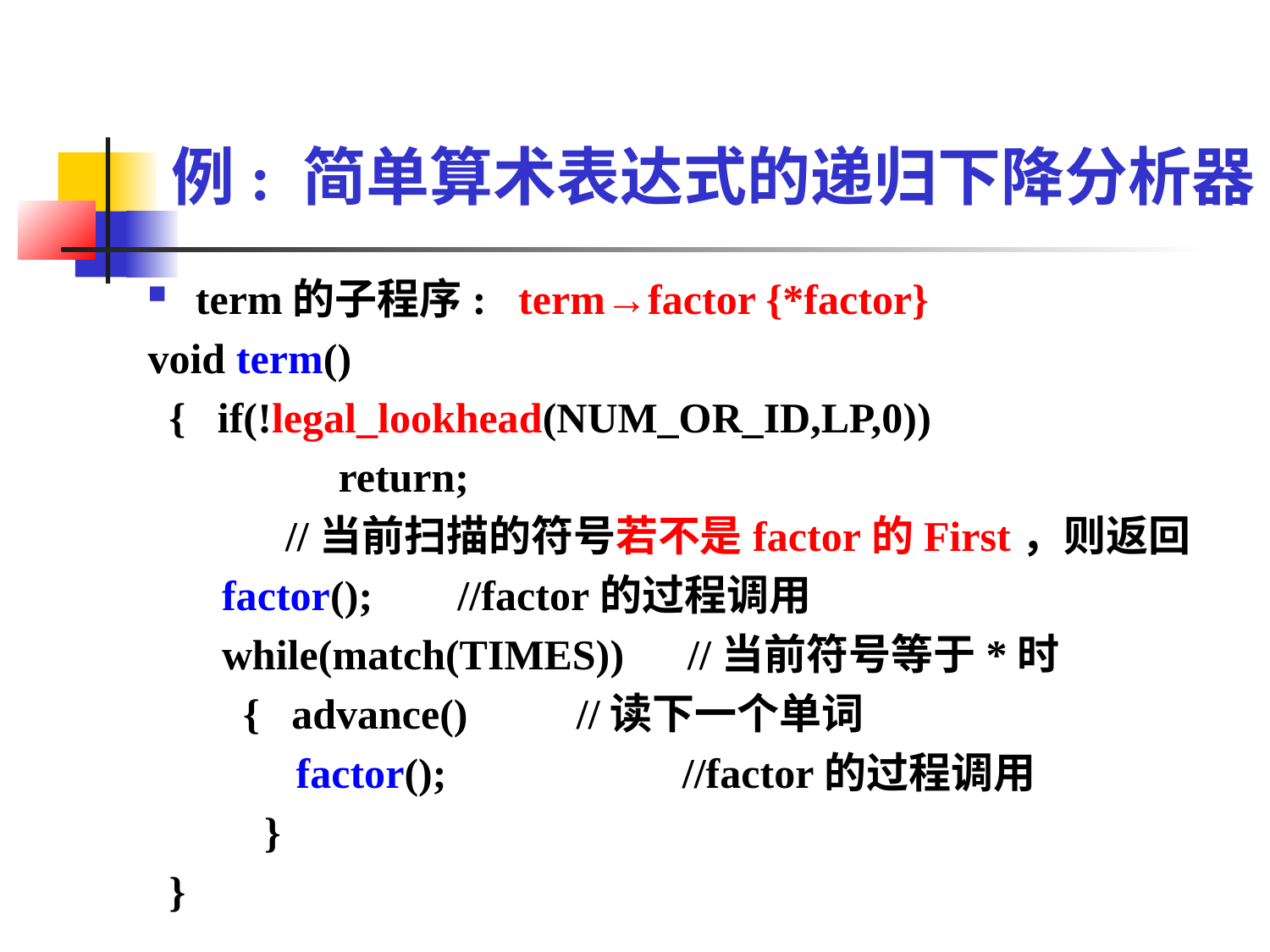

例: 简单算术表达式的递归下降分析器
term的子程序:   term→factor {*factor}
void term()
  {   if(!legal_lookhead(NUM_OR_ID,LP,0))
                  return;
             //当前扫描的符号若不是factor的First，则返回
       factor();        //factor的过程调用
       while(match(TIMES))      //当前符号等于*时
         {   advance()         	//读下一个单词
              factor();   	          //factor的过程调用
           }
  }